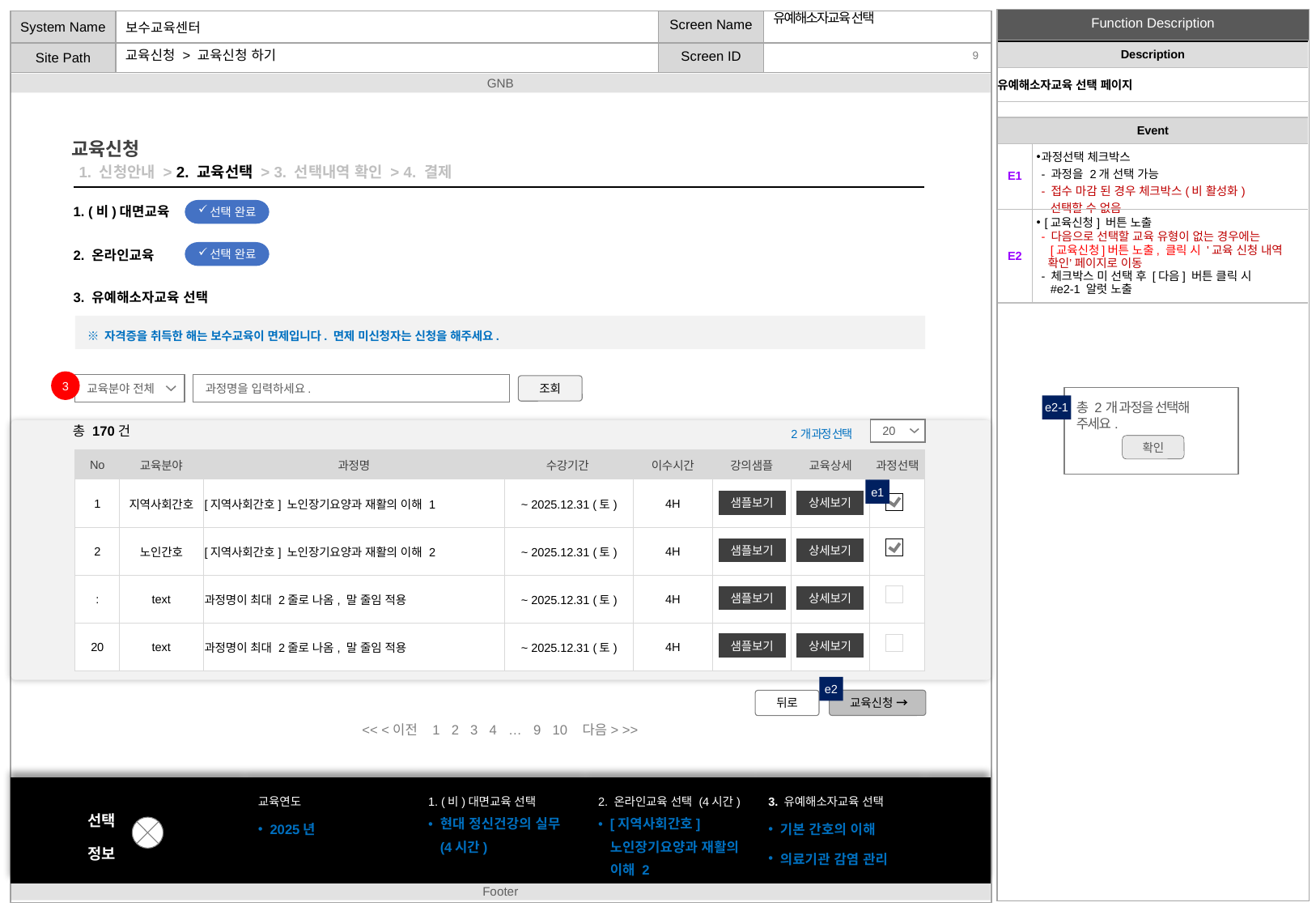

[07.04 수정]
교육바구니 -> 선택정보

[07.09]
- 시간: 4시 -> ‘4H’  로 변경

유예해소자교육 선택
| Description |
| --- |
| 유예해소자교육 선택 페이지 |

# 교육신청 > 교육신청 하기
| Event |  |
| --- | --- |
| E1 | 과정선택 체크박스 - 과정을 2개 선택 가능 - 접수 마감 된 경우 체크박스(비 활성화) 선택할 수 없음 |
| E2 | [교육신청] 버튼 노출 - 다음으로 선택할 교육 유형이 없는 경우에는 [교육신청]버튼 노출, 클릭 시 '교육 신청 내역 확인’ 페이지로 이동 - 체크박스 미 선택 후 [다음] 버튼 클릭 시 #e2-1 알럿 노출 |
교육신청
1. 신청안내 > 2. 교육선택 > 3. 선택내역 확인 > 4. 결제
1. (비)대면교육
선택 완료
2. 온라인교육
선택 완료
3. 유예해소자교육 선택
※ 자격증을 취득한 해는 보수교육이 면제입니다. 면제 미신청자는 신청을 해주세요.
3
교육분야 전체

과정명을 입력하세요.
조회

총 2개 과정을 선택해 주세요.
확인
e2-1
총 170건
20

2개 과정 선택
| No | 교육분야 | 과정명 | 수강기간 | 이수시간 | 강의샘플 | 교육상세 | 과정선택 |
| --- | --- | --- | --- | --- | --- | --- | --- |
| 1 | 지역사회간호 | [지역사회간호] 노인장기요양과 재활의 이해 1 | ~ 2025.12.31 (토) | 4H |  |  |  |
| 2 | 노인간호 | [지역사회간호] 노인장기요양과 재활의 이해 2 | ~ 2025.12.31 (토) | 4H |  |  |  |
| : | text | 과정명이 최대 2줄로 나옴, 말 줄임 적용 | ~ 2025.12.31 (토) | 4H |  |  |  |
| 20 | text | 과정명이 최대 2줄로 나옴, 말 줄임 적용 | ~ 2025.12.31 (토) | 4H |  |  |  |
e1
샘플보기
상세보기

샘플보기
상세보기
샘플보기
상세보기
샘플보기
상세보기
e2
뒤로
 교육신청 →
<< <이전   1   2   3   4   …   9   10   다음> >>
|  | 선택 정보 | 교육연도 2025년 | 1. (비)대면교육 선택 현대 정신건강의 실무 (4시간) | 2. 온라인교육 선택 (4시간) [지역사회간호] 노인장기요양과 재활의 이해 2 | 3. 유예해소자교육 선택 기본 간호의 이해 의료기관 감염 관리 |  |
| --- | --- | --- | --- | --- | --- | --- |